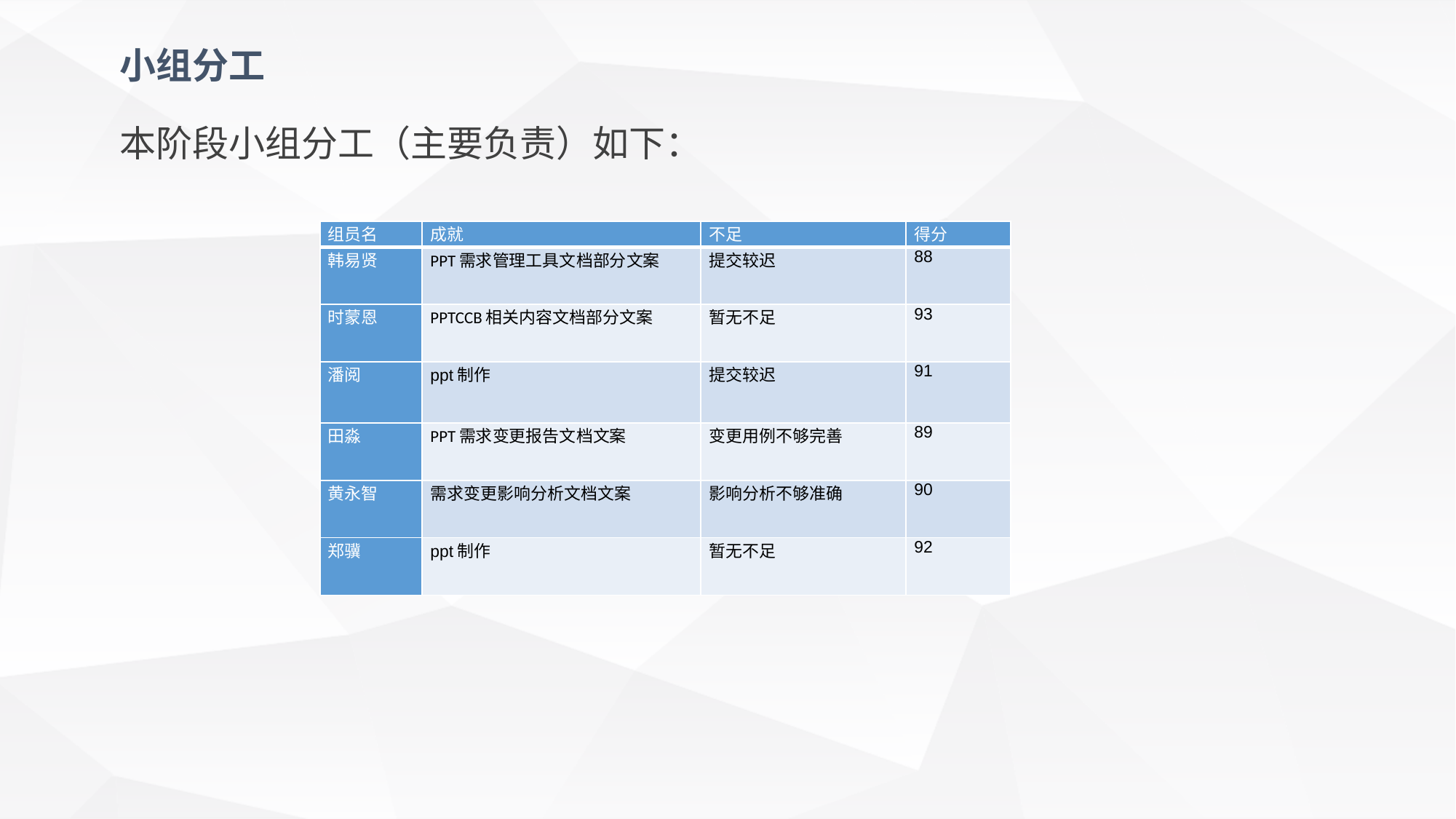

小组分工
本阶段小组分工（主要负责）如下：

| 组员名 | 成就 | 不足 | 得分 |
| --- | --- | --- | --- |
| 韩易贤 | PPT需求管理工具文档部分文案 | 提交较迟 | 88 |
| 时蒙恩 | PPTCCB相关内容文档部分文案 | 暂无不足 | 93 |
| 潘阅 | ppt制作 | 提交较迟 | 91 |
| 田淼 | PPT需求变更报告文档文案 | 变更用例不够完善 | 89 |
| 黄永智 | 需求变更影响分析文档文案 | 影响分析不够准确 | 90 |
| 郑骥 | ppt制作 | 暂无不足 | 92 |